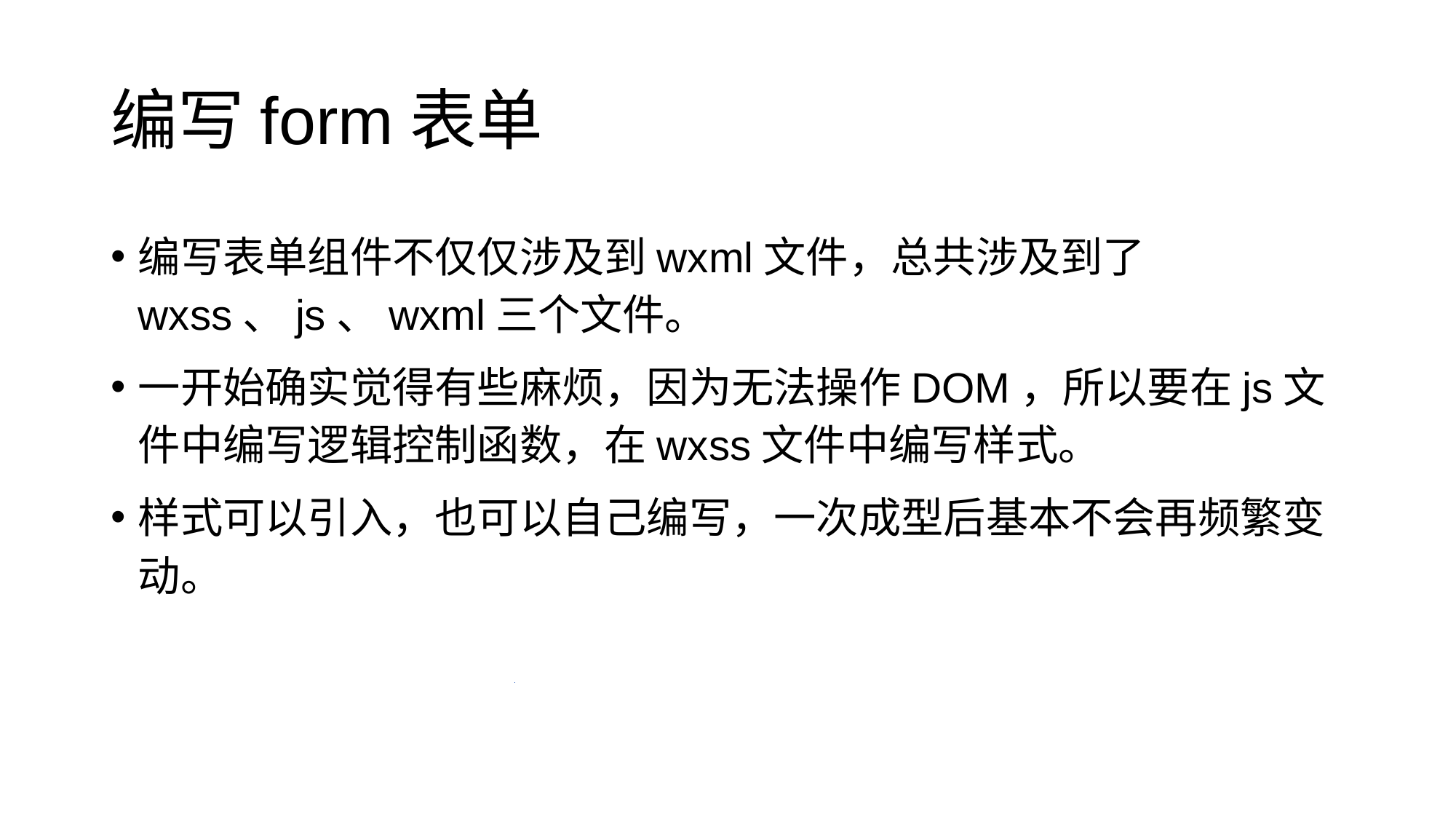

# 编写form表单
编写表单组件不仅仅涉及到wxml文件，总共涉及到了wxss、js、wxml三个文件。
一开始确实觉得有些麻烦，因为无法操作DOM，所以要在js文件中编写逻辑控制函数，在wxss文件中编写样式。
样式可以引入，也可以自己编写，一次成型后基本不会再频繁变动。